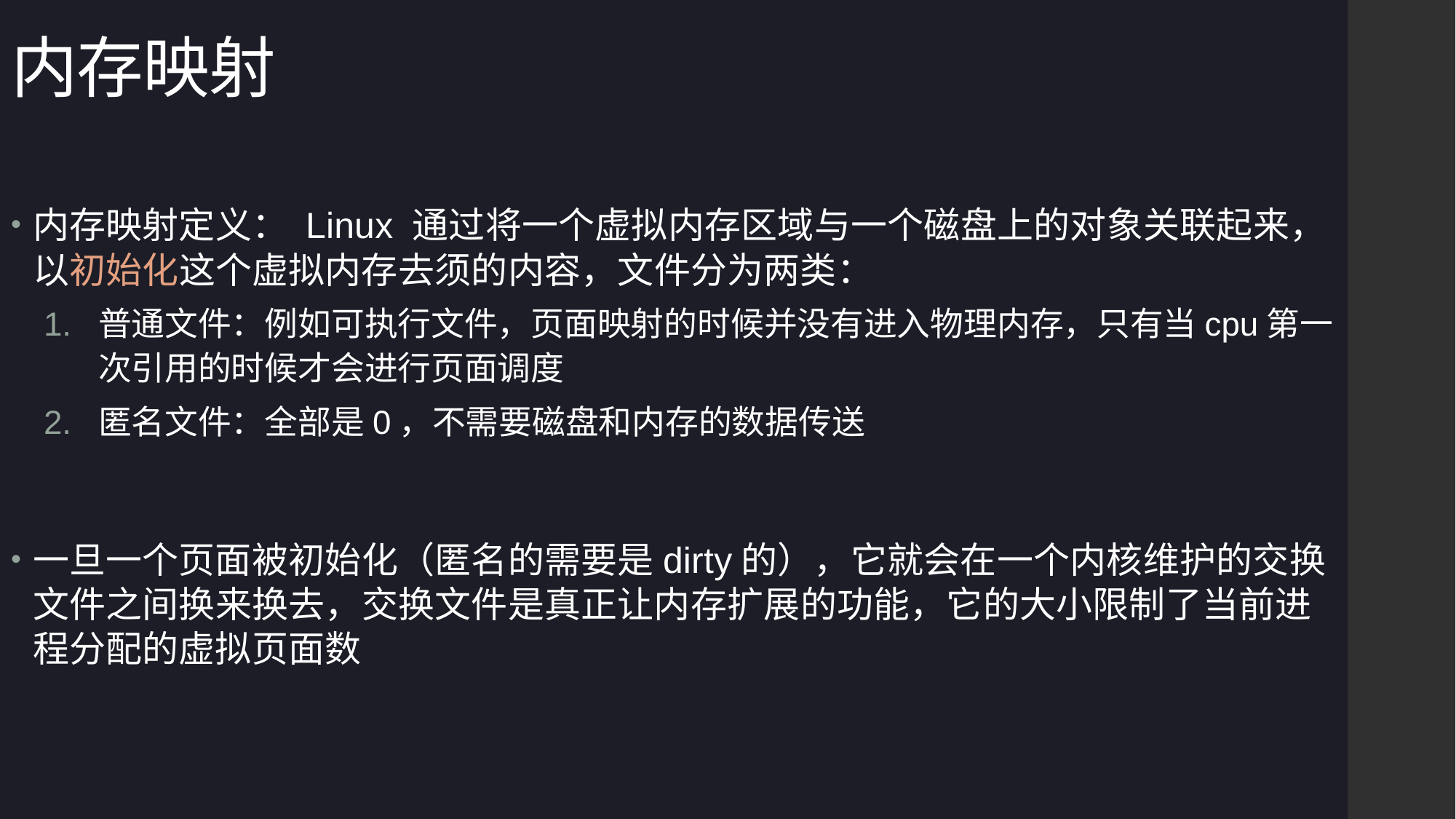

# 内存映射

内存映射定义： Linux 通过将一个虚拟内存区域与一个磁盘上的对象关联起来，以初始化这个虚拟内存去须的内容，文件分为两类：
普通文件：例如可执行文件，页面映射的时候并没有进入物理内存，只有当cpu第一次引用的时候才会进行页面调度
匿名文件：全部是0，不需要磁盘和内存的数据传送

一旦一个页面被初始化（匿名的需要是dirty的），它就会在一个内核维护的交换文件之间换来换去，交换文件是真正让内存扩展的功能，它的大小限制了当前进程分配的虚拟页面数